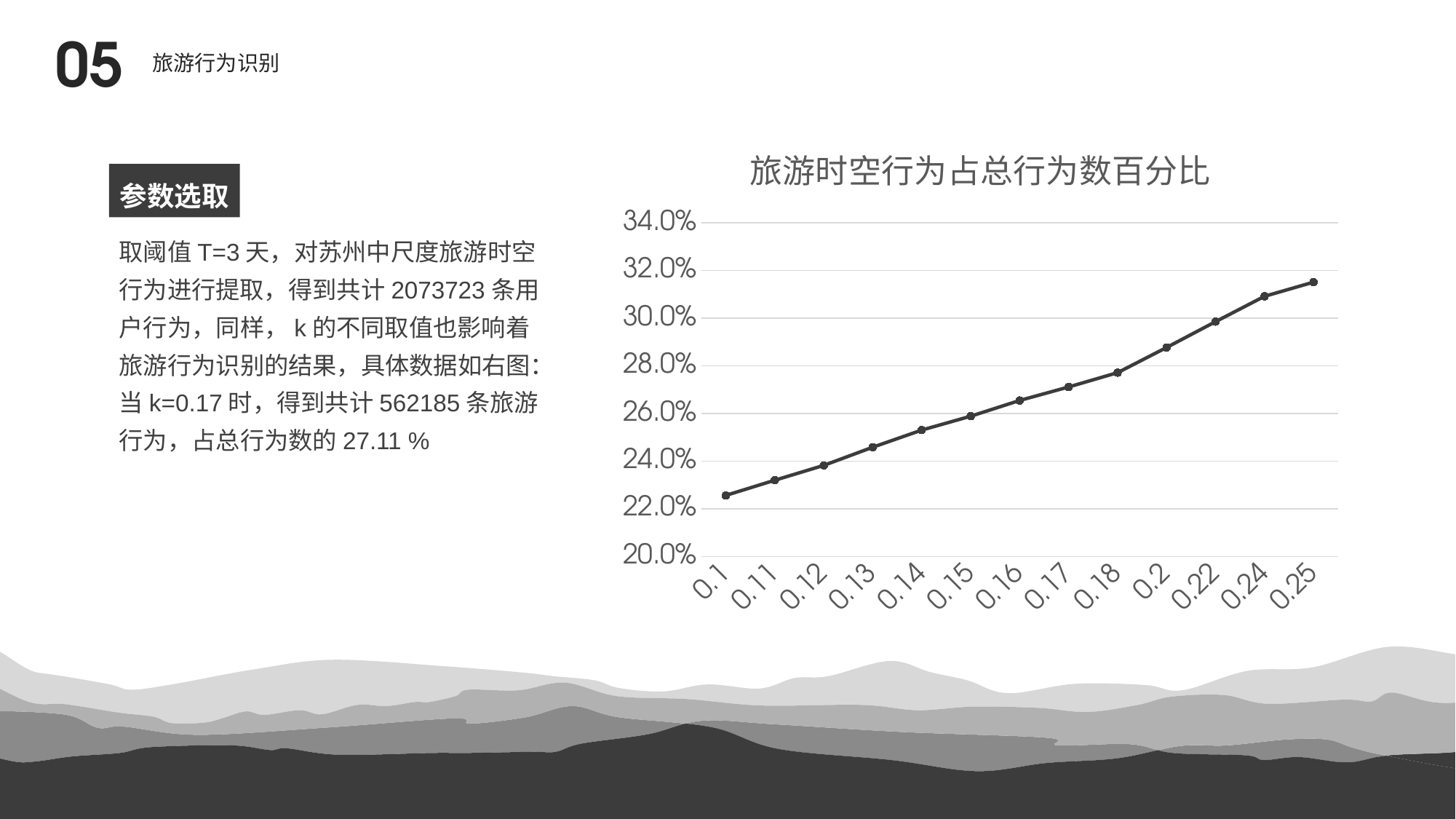

05
旅游行为识别

### Chart:

| Category |  |
|---|---|
| 0.1 | 0.2255990795299083 |
| 0.11 | 0.23196106712420125 |
| 0.12 | 0.23819430078173412 |
| 0.13 | 0.2458139298257289 |
| 0.14000000000000001 | 0.2529995568357008 |
| 0.15 | 0.25882868637711015 |
| 0.16 | 0.2654313039880447 |
| 0.17 | 0.2710993705523833 |
| 0.18 | 0.2771310343763367 |
| 0.2 | 0.2876792127010213 |
| 0.22 | 0.29853022800055745 |
| 0.24 | 0.30918063791547856 |
| 0.25 | 0.3151066945778197 |
参数选取
取阈值T=3天，对苏州中尺度旅游时空行为进行提取，得到共计2073723条用户行为，同样，k的不同取值也影响着旅游行为识别的结果，具体数据如右图：
当k=0.17时，得到共计562185条旅游行为，占总行为数的27.11 %